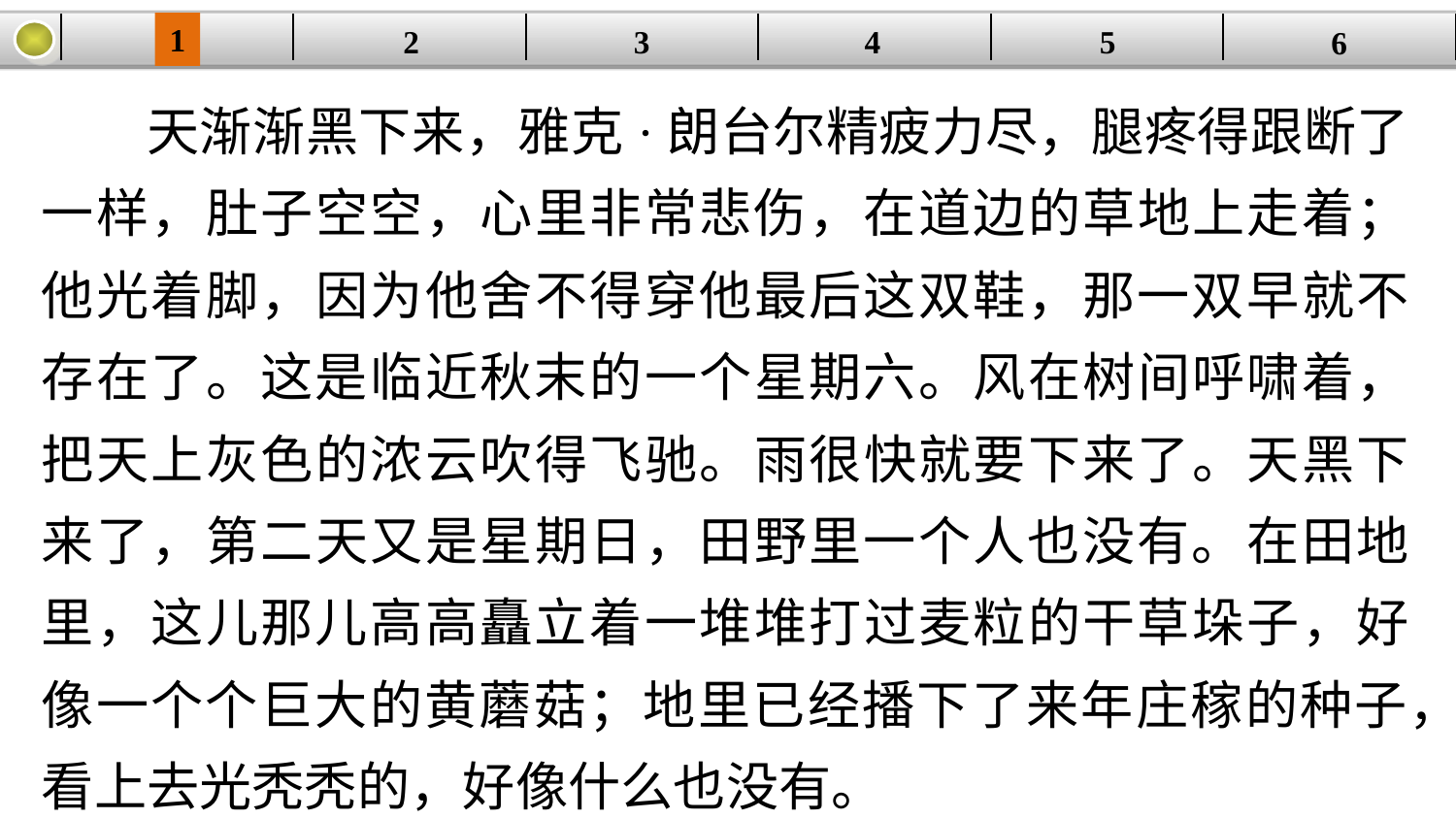

1
|  |  |  |  |  |  |
| --- | --- | --- | --- | --- | --- |
2
3
4
5
6

天渐渐黑下来，雅克·朗台尔精疲力尽，腿疼得跟断了一样，肚子空空，心里非常悲伤，在道边的草地上走着；他光着脚，因为他舍不得穿他最后这双鞋，那一双早就不存在了。这是临近秋末的一个星期六。风在树间呼啸着，把天上灰色的浓云吹得飞驰。雨很快就要下来了。天黑下来了，第二天又是星期日，田野里一个人也没有。在田地里，这儿那儿高高矗立着一堆堆打过麦粒的干草垛子，好像一个个巨大的黄蘑菇；地里已经播下了来年庄稼的种子，看上去光秃秃的，好像什么也没有。